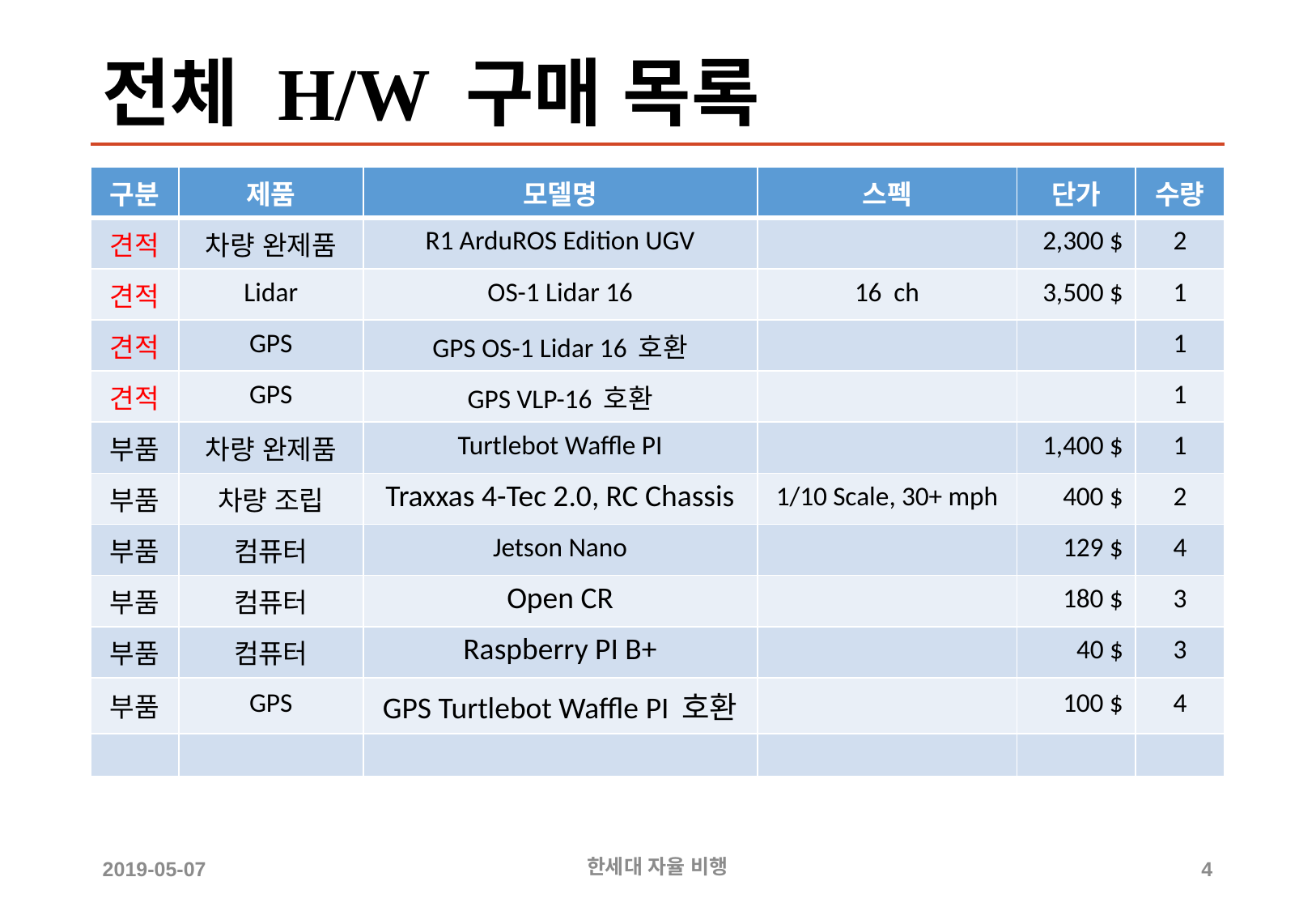

# 전체 H/W 구매 목록
| 구분 | 제품 | 모델명 | 스펙 | 단가 | 수량 |
| --- | --- | --- | --- | --- | --- |
| 견적 | 차량 완제품 | R1 ArduROS Edition UGV |  | 2,300 $ | 2 |
| 견적 | Lidar | OS-1 Lidar 16 | 16 ch | 3,500 $ | 1 |
| 견적 | GPS | GPS OS-1 Lidar 16 호환 |  |  | 1 |
| 견적 | GPS | GPS VLP-16 호환 |  |  | 1 |
| 부품 | 차량 완제품 | Turtlebot Waffle PI |  | 1,400 $ | 1 |
| 부품 | 차량 조립 | Traxxas 4-Tec 2.0, RC Chassis | 1/10 Scale, 30+ mph | 400 $ | 2 |
| 부품 | 컴퓨터 | Jetson Nano |  | 129 $ | 4 |
| 부품 | 컴퓨터 | Open CR |  | 180 $ | 3 |
| 부품 | 컴퓨터 | Raspberry PI B+ |  | 40 $ | 3 |
| 부품 | GPS | GPS Turtlebot Waffle PI 호환 |  | 100 $ | 4 |
|  |  |  |  |  |  |
2019-05-07
한세대 자율 비행
4